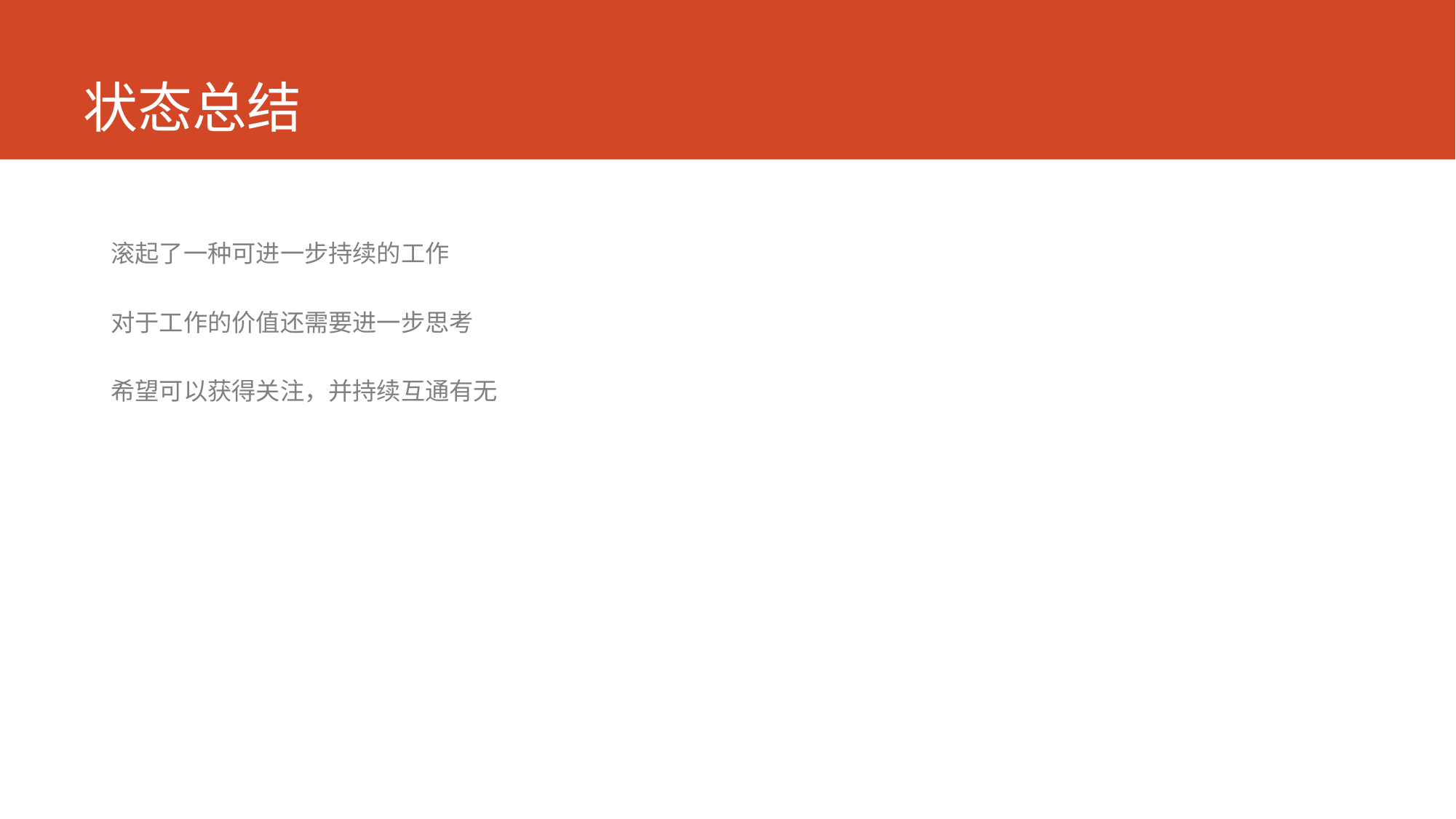

# 状态总结
滚起了一种可进一步持续的工作
对于工作的价值还需要进一步思考
希望可以获得关注，并持续互通有无